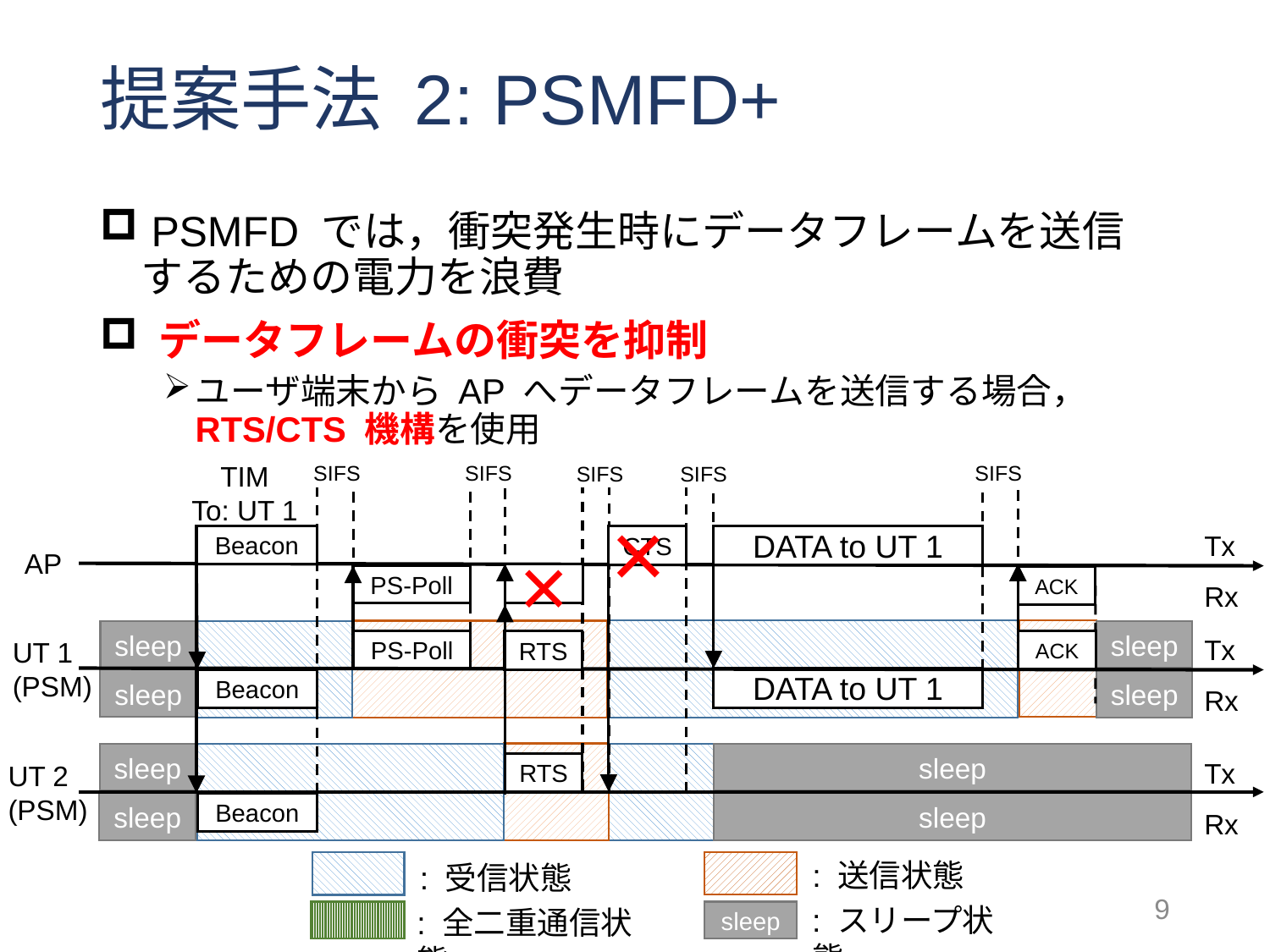

# 提案手法 2: PSMFD+
 PSMFD では，衝突発生時にデータフレームを送信
 するための電力を浪費
 データフレームの衝突を抑制
ユーザ端末から AP へデータフレームを送信する場合，
RTS/CTS 機構を使用
TIM
To: UT 1
SIFS
SIFS
SIFS
SIFS
SIFS
×
Tx
Rx
Beacon
CTS
DATA to UT 1
AP
×
PS-Poll
ACK
Tx
Rx

sleep

sleep
UT 1
(PSM)
ACK
PS-Poll
RTS
DATA to UT 1
Beacon
sleep
sleep
Tx
Rx

sleep

sleep
UT 2 (PSM)
RTS
sleep
sleep
Beacon
: 送信状態

: 受信状態
: スリープ状態
: 全二重通信状態

sleep
9